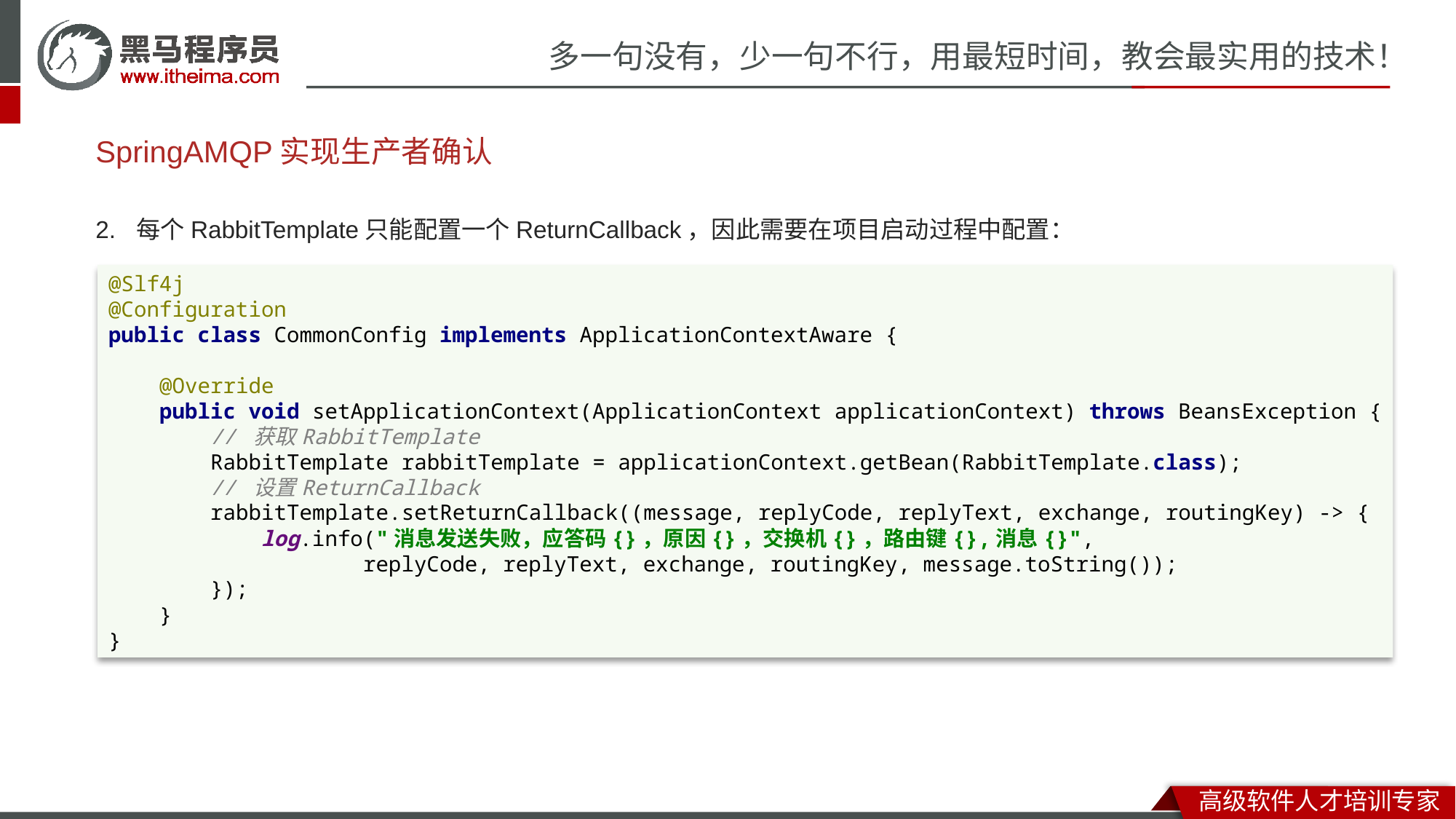

# SpringAMQP实现生产者确认
每个RabbitTemplate只能配置一个ReturnCallback，因此需要在项目启动过程中配置：
@Slf4j
@Configuration
public class CommonConfig implements ApplicationContextAware {
    @Override
    public void setApplicationContext(ApplicationContext applicationContext) throws BeansException {
        // 获取RabbitTemplate
        RabbitTemplate rabbitTemplate = applicationContext.getBean(RabbitTemplate.class);
        // 设置ReturnCallback
        rabbitTemplate.setReturnCallback((message, replyCode, replyText, exchange, routingKey) -> {
            log.info("消息发送失败，应答码{}，原因{}，交换机{}，路由键{},消息{}",
                    replyCode, replyText, exchange, routingKey, message.toString());
        });
    }
}